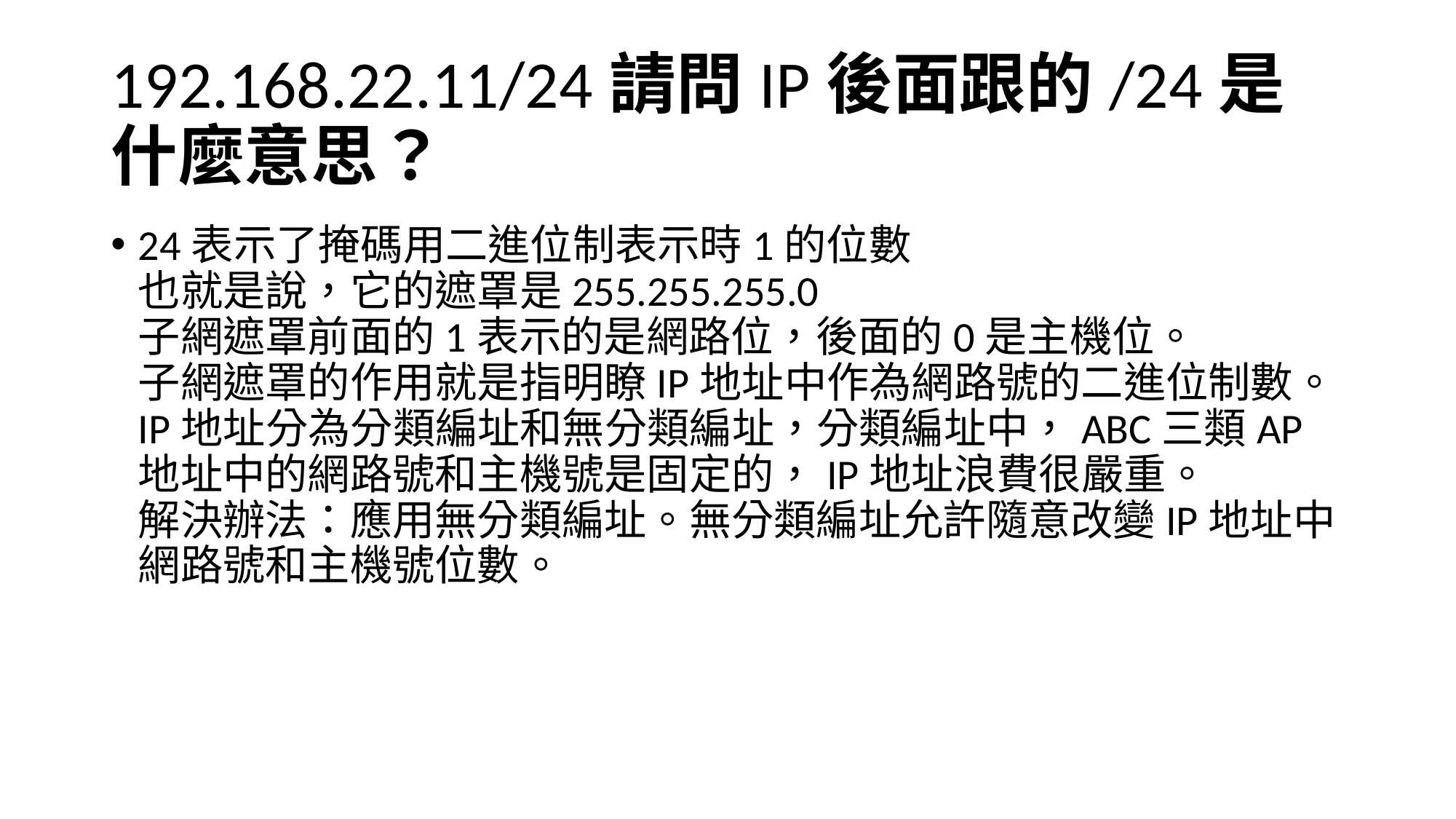

# 192.168.22.11/24請問IP後面跟的/24是什麼意思？
24表示了掩碼用二進位制表示時1的位數
也就是說，它的遮罩是255.255.255.0
子網遮罩前面的1表示的是網路位，後面的0是主機位。
子網遮罩的作用就是指明瞭IP地址中作為網路號的二進位制數。
IP地址分為分類編址和無分類編址，分類編址中，ABC三類AP地址中的網路號和主機號是固定的，IP地址浪費很嚴重。
解決辦法：應用無分類編址。無分類編址允許隨意改變IP地址中網路號和主機號位數。